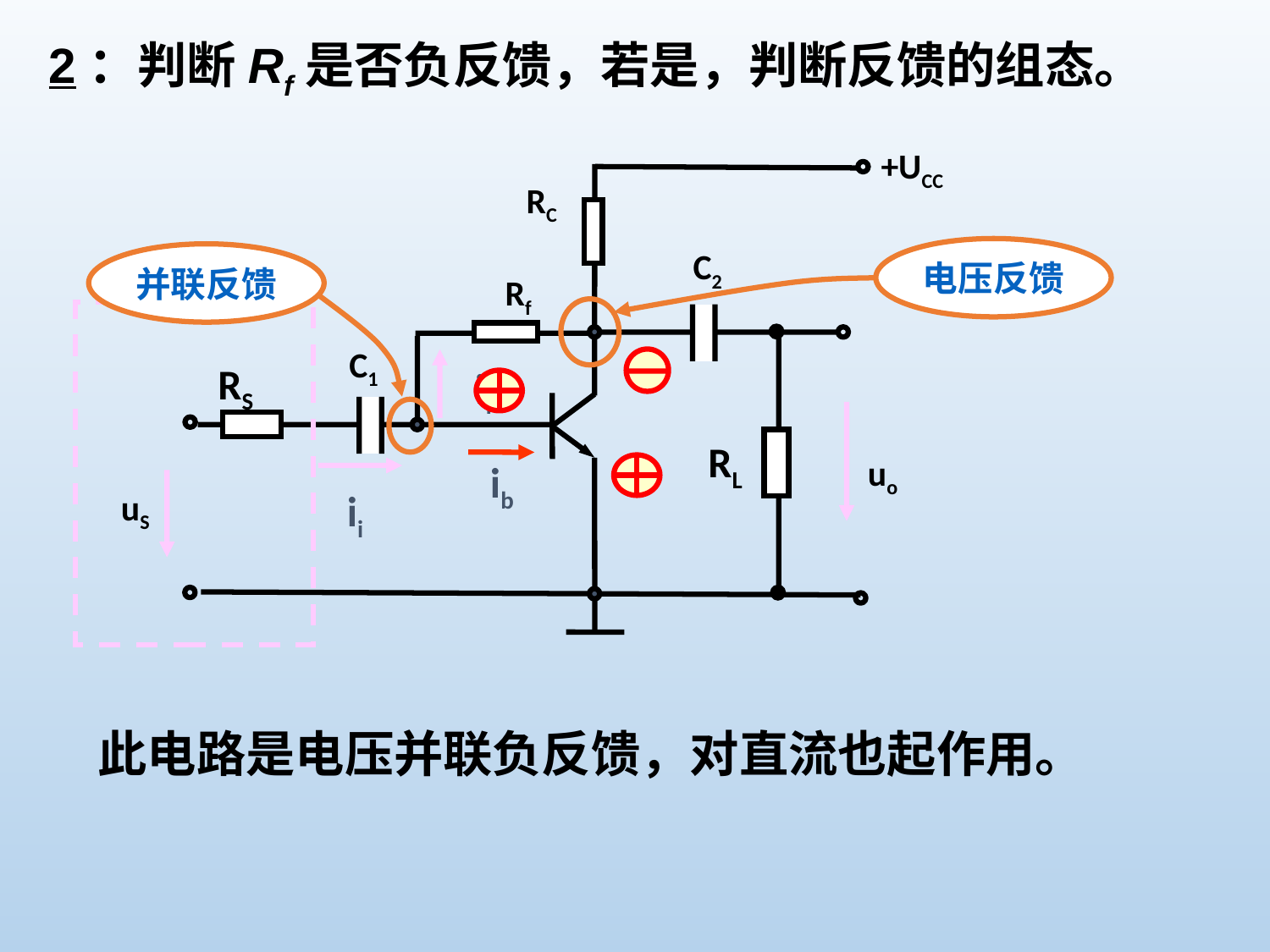

2：判断Rf是否负反馈，若是，判断反馈的组态。
+UCC

RC

C2
Rf

C1

RS
if

RL

uo
ib

ii
uS

电压反馈

并联反馈

此电路是电压并联负反馈，对直流也起作用。